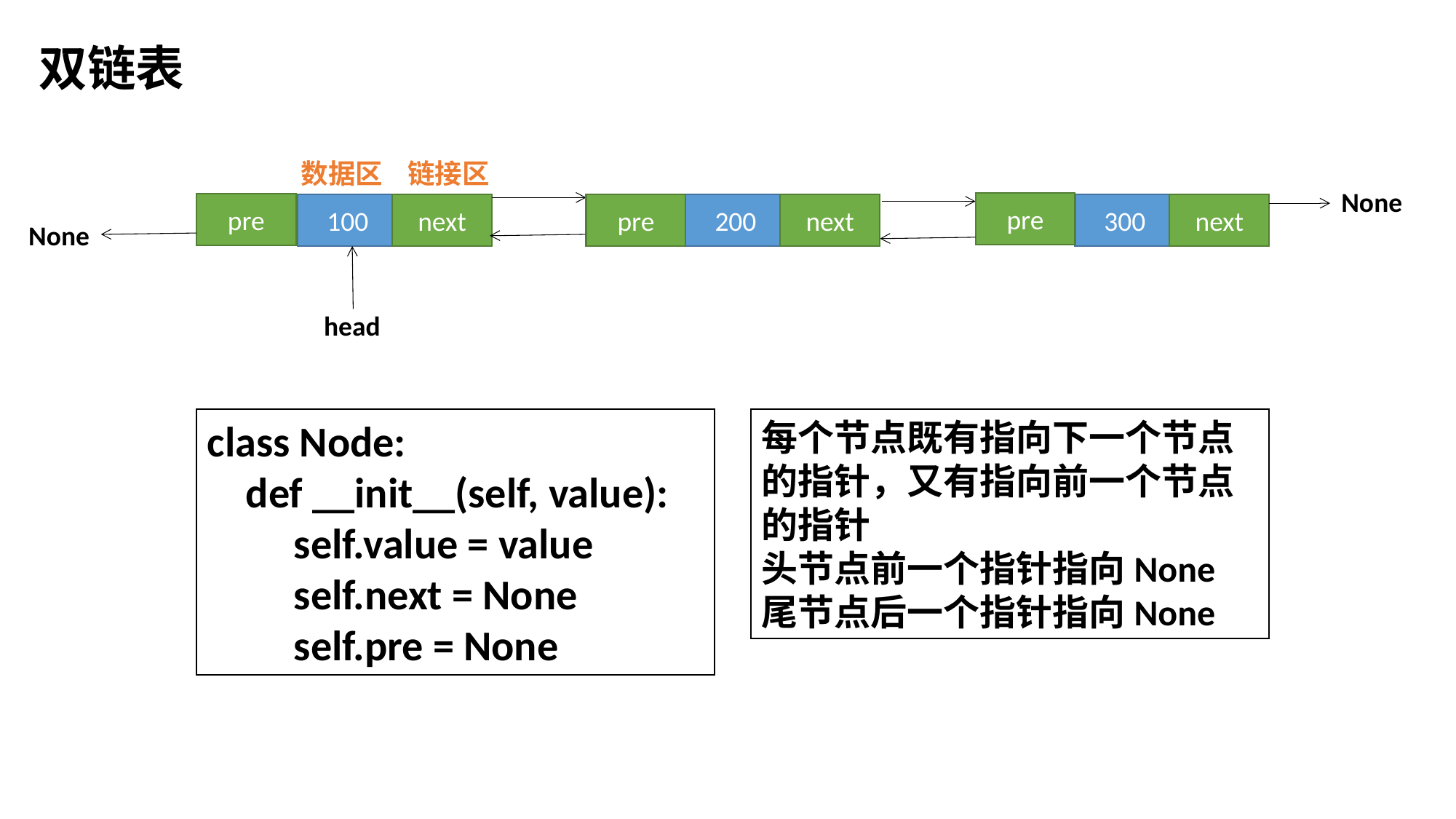

双链表
数据区    链接区
None
pre
pre
100
next
pre
200
next
300
next
None
head
每个节点既有指向下一个节点的指针，又有指向前一个节点的指针
头节点前一个指针指向None
尾节点后一个指针指向None
class Node:
    def __init__(self, value):
         self.value = value
         self.next = None
         self.pre = None